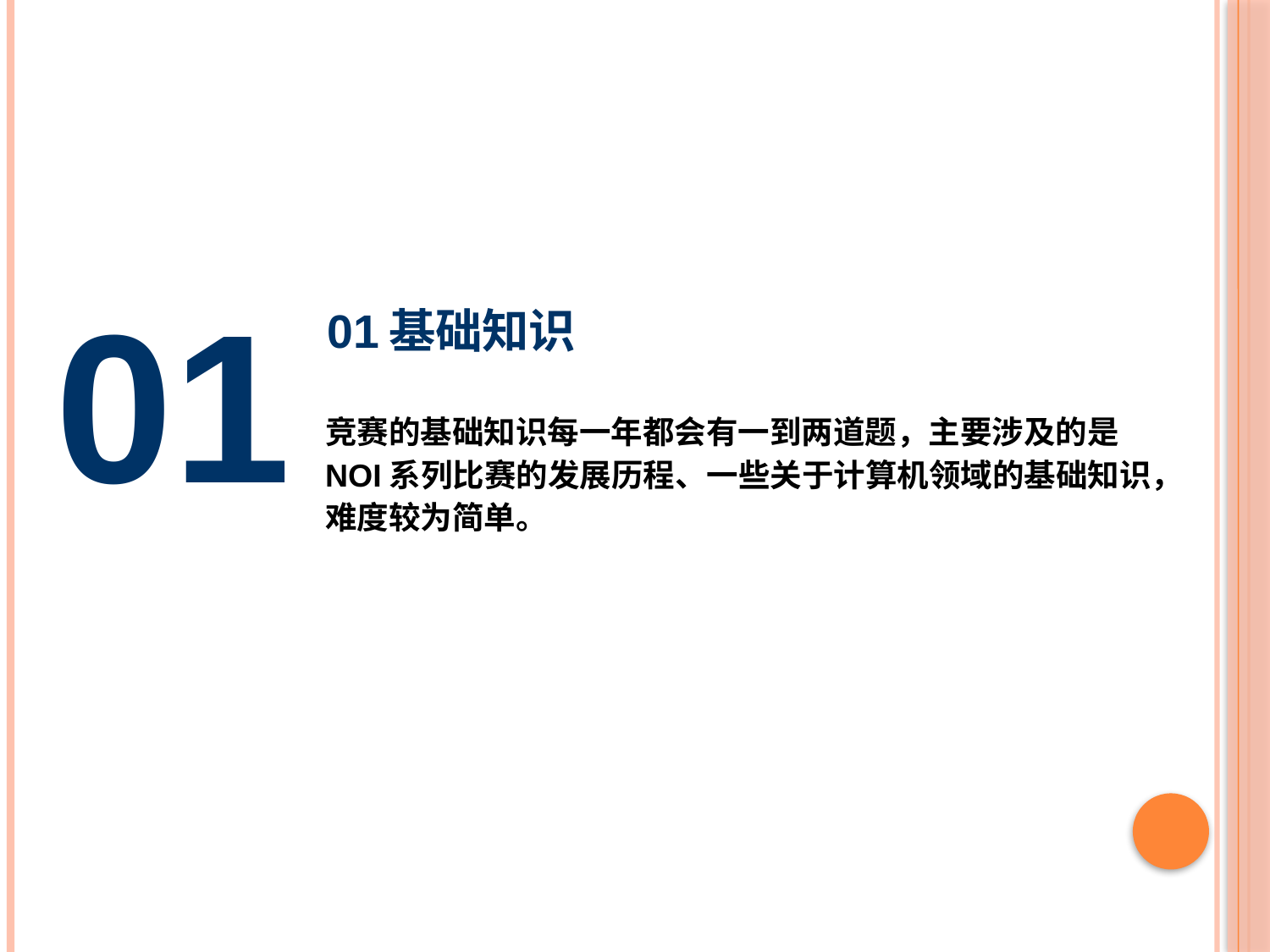

01基础知识
01

竞赛的基础知识每一年都会有一到两道题，主要涉及的是NOI系列比赛的发展历程、一些关于计算机领域的基础知识，难度较为简单。